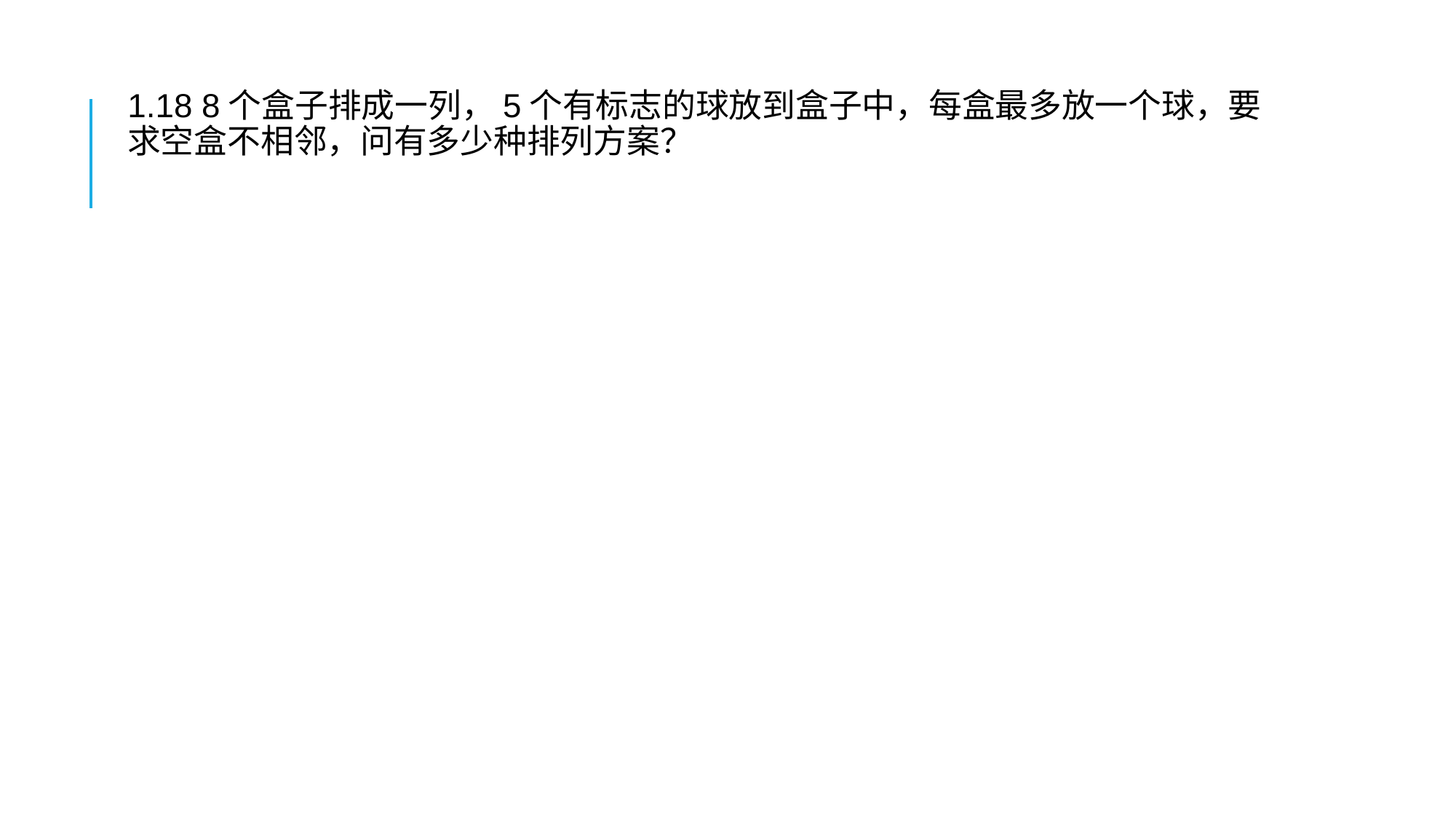

1.18 8个盒子排成一列，5个有标志的球放到盒子中，每盒最多放一个球，要求空盒不相邻，问有多少种排列方案？